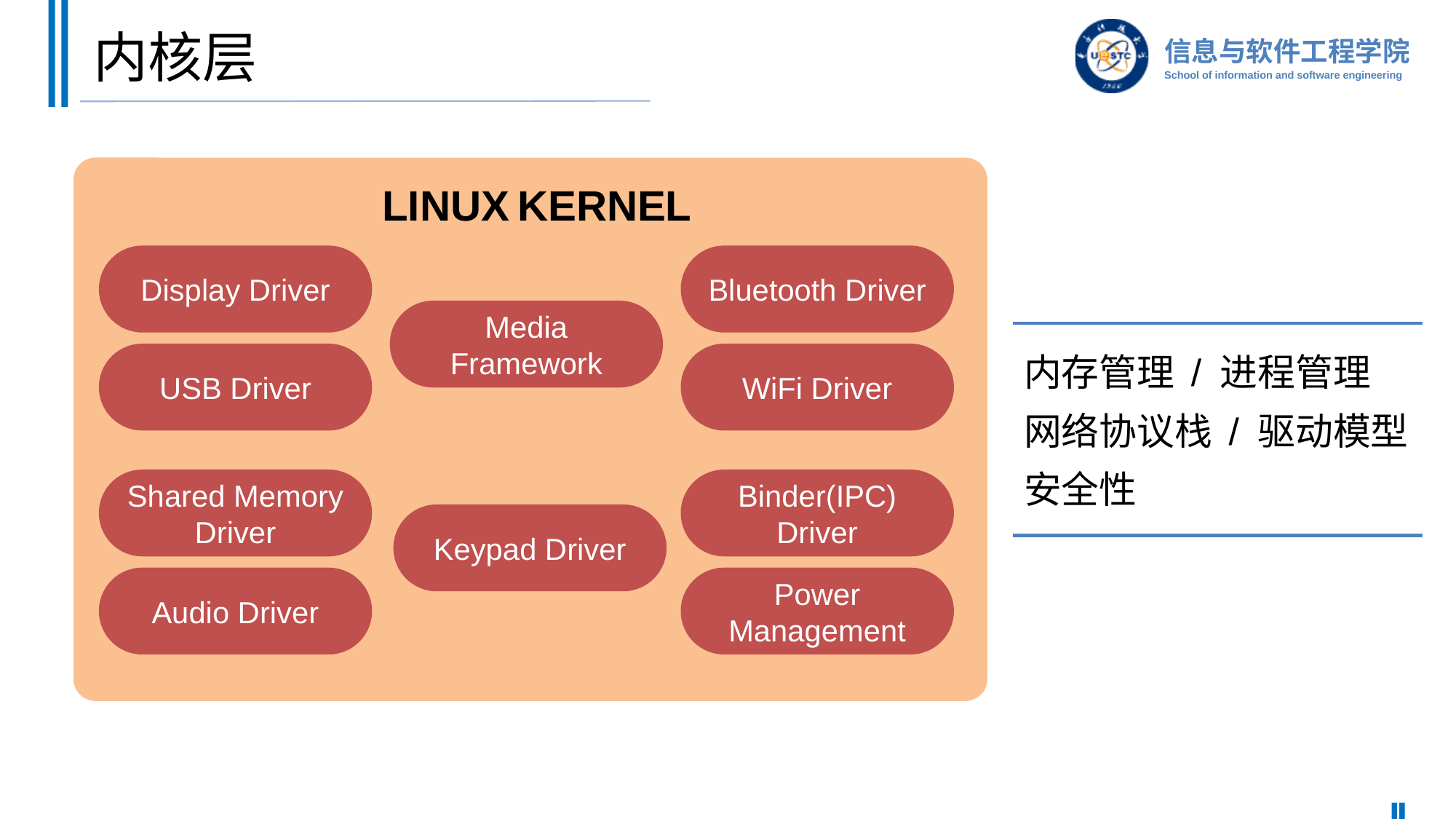

# 内核层

LINUX KERNEL
Display Driver
Bluetooth Driver
Media
Framework
USB Driver
WiFi Driver
Shared Memory Driver
Binder(IPC) Driver
Keypad Driver
Audio Driver
Power Management
内存管理 / 进程管理
网络协议栈 / 驱动模型
安全性